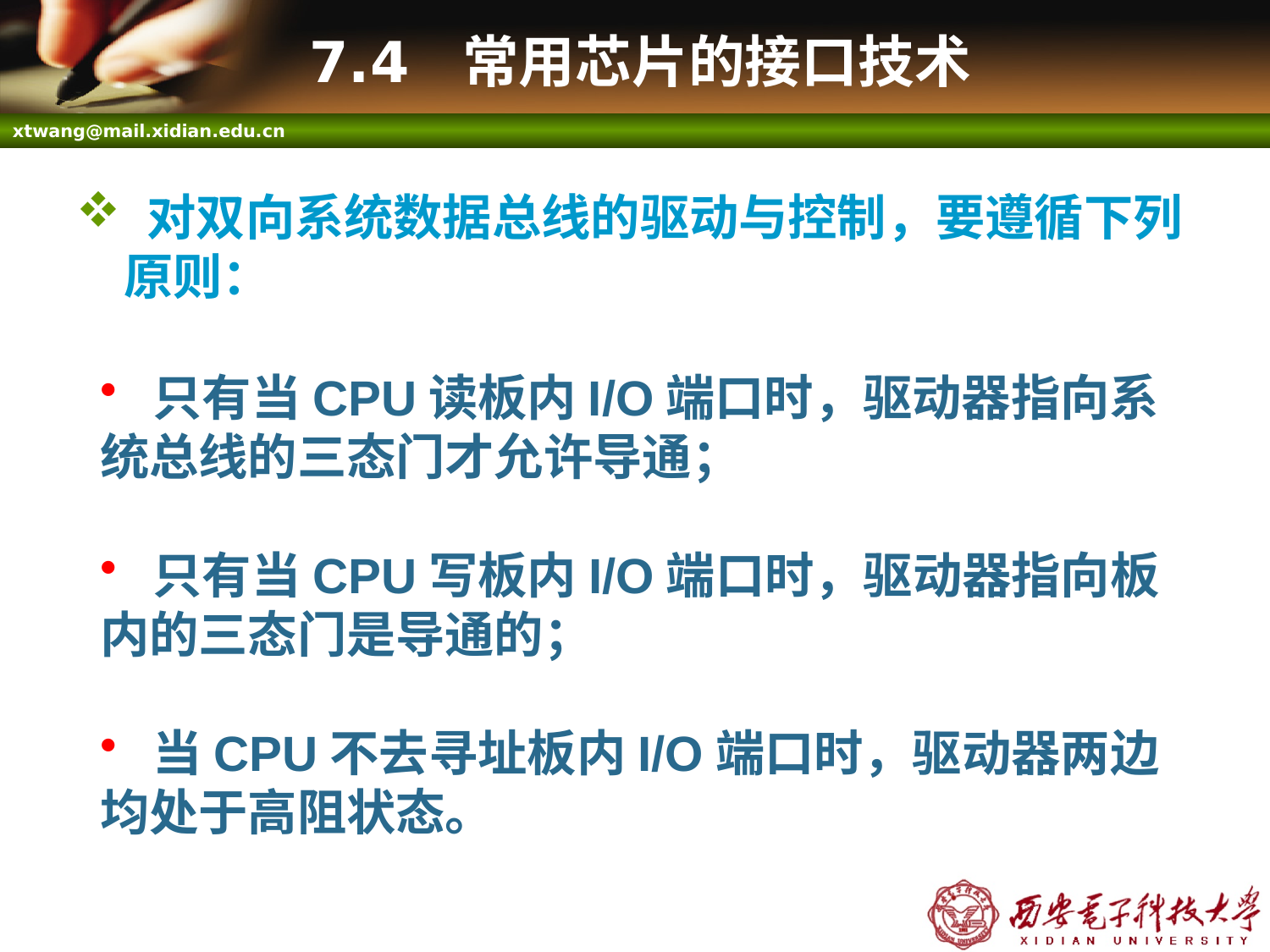

# 7.4  常用芯片的接口技术
 对双向系统数据总线的驱动与控制，要遵循下列原则：

 只有当CPU读板内I/O端口时，驱动器指向系
统总线的三态门才允许导通；

 只有当CPU写板内I/O端口时，驱动器指向板
内的三态门是导通的；

 当CPU不去寻址板内I/O端口时，驱动器两边
均处于高阻状态。